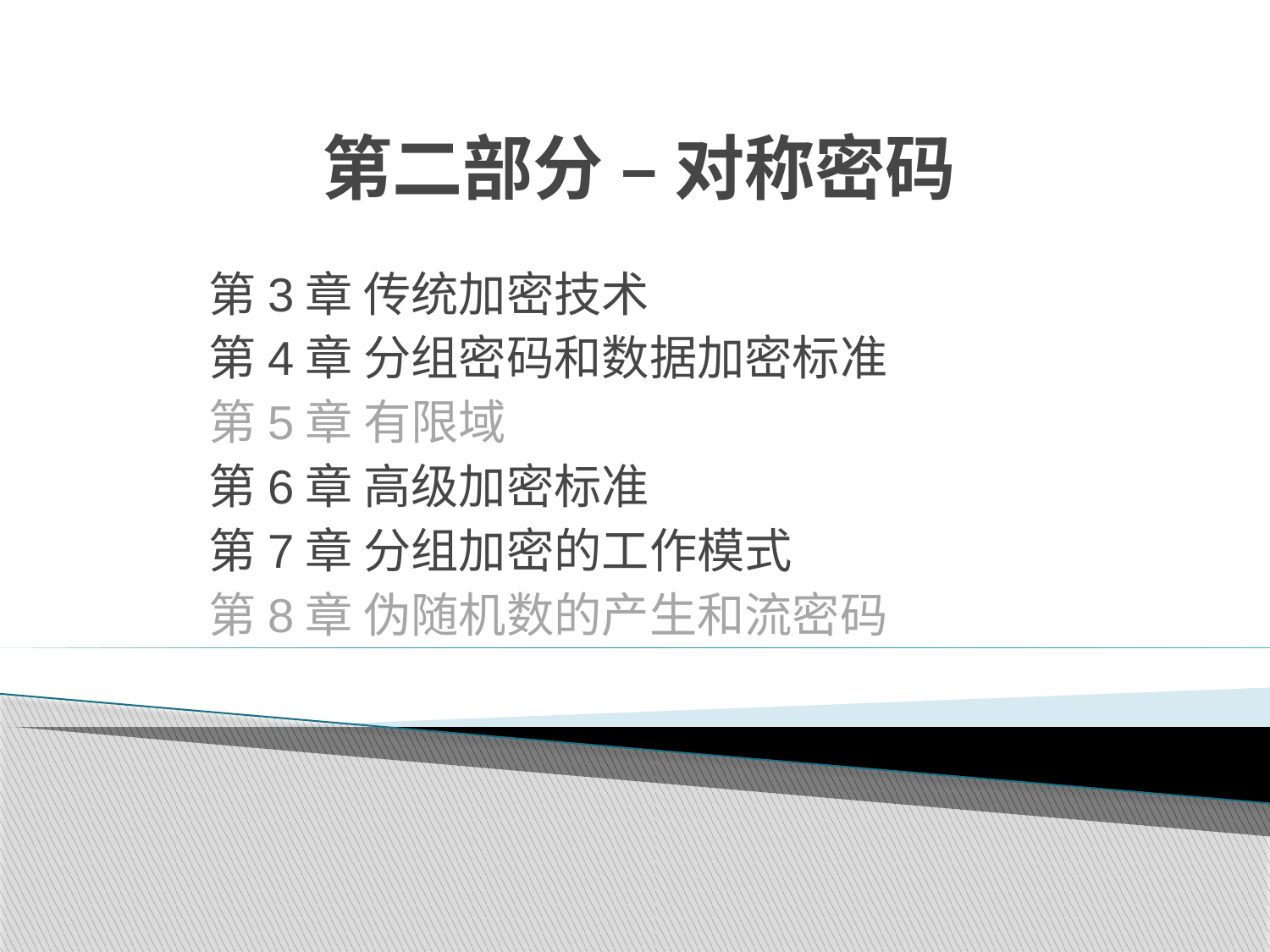

# 第二部分 – 对称密码
第3章 传统加密技术
第4章 分组密码和数据加密标准
第5章 有限域
第6章 高级加密标准
第7章 分组加密的工作模式
第8章 伪随机数的产生和流密码